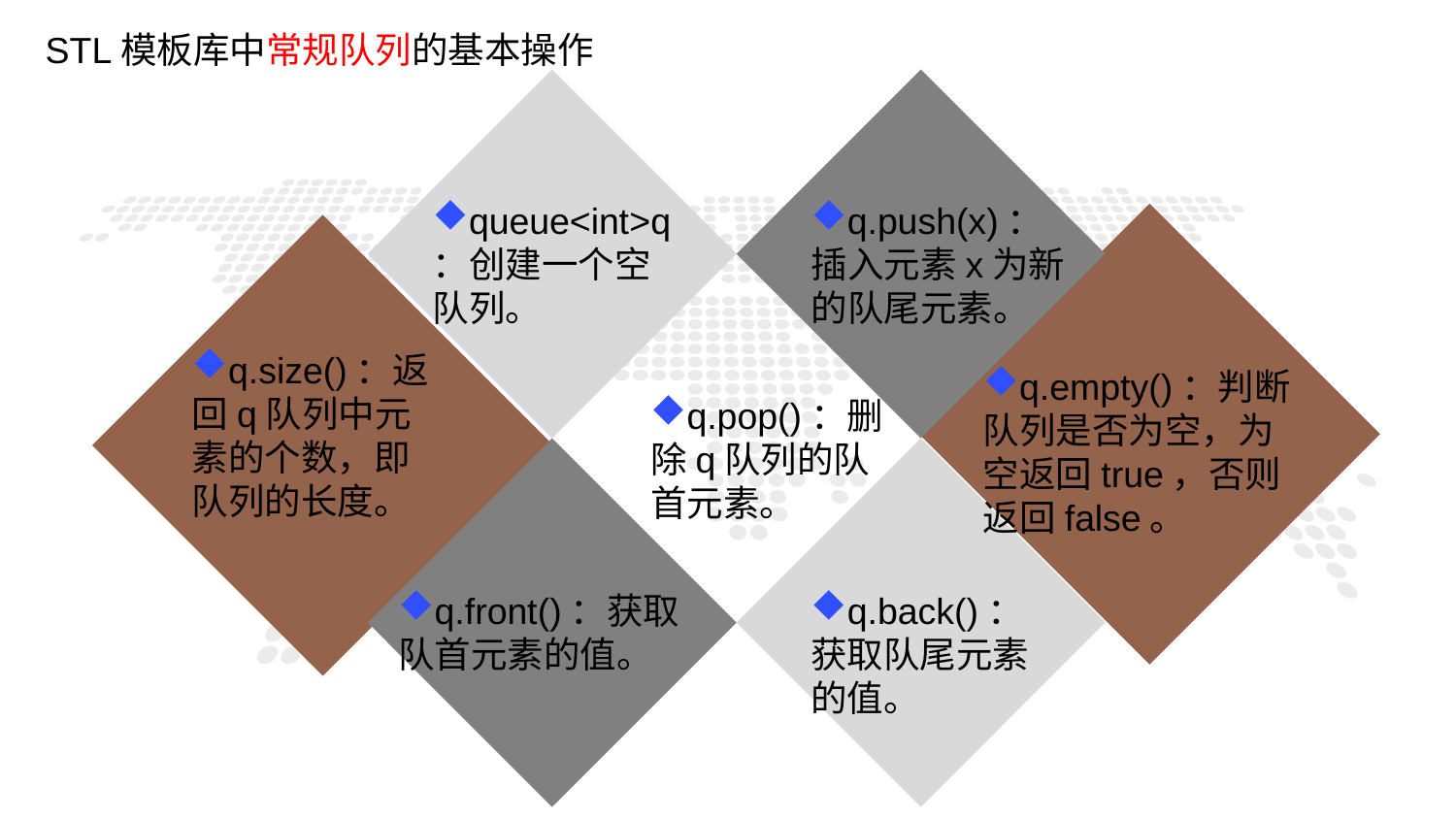

STL模板库中常规队列的基本操作

queue<int>q：创建一个空队列。
q.push(x)：插入元素x为新的队尾元素。

1
q.size()：返回q队列中元素的个数，即队列的长度。
q.empty()：判断队列是否为空，为空返回true，否则返回false。
q.pop()：删除q队列的队首元素。

PART  ONE
q.front()：获取队首元素的值。
q.back()：获取队尾元素的值。